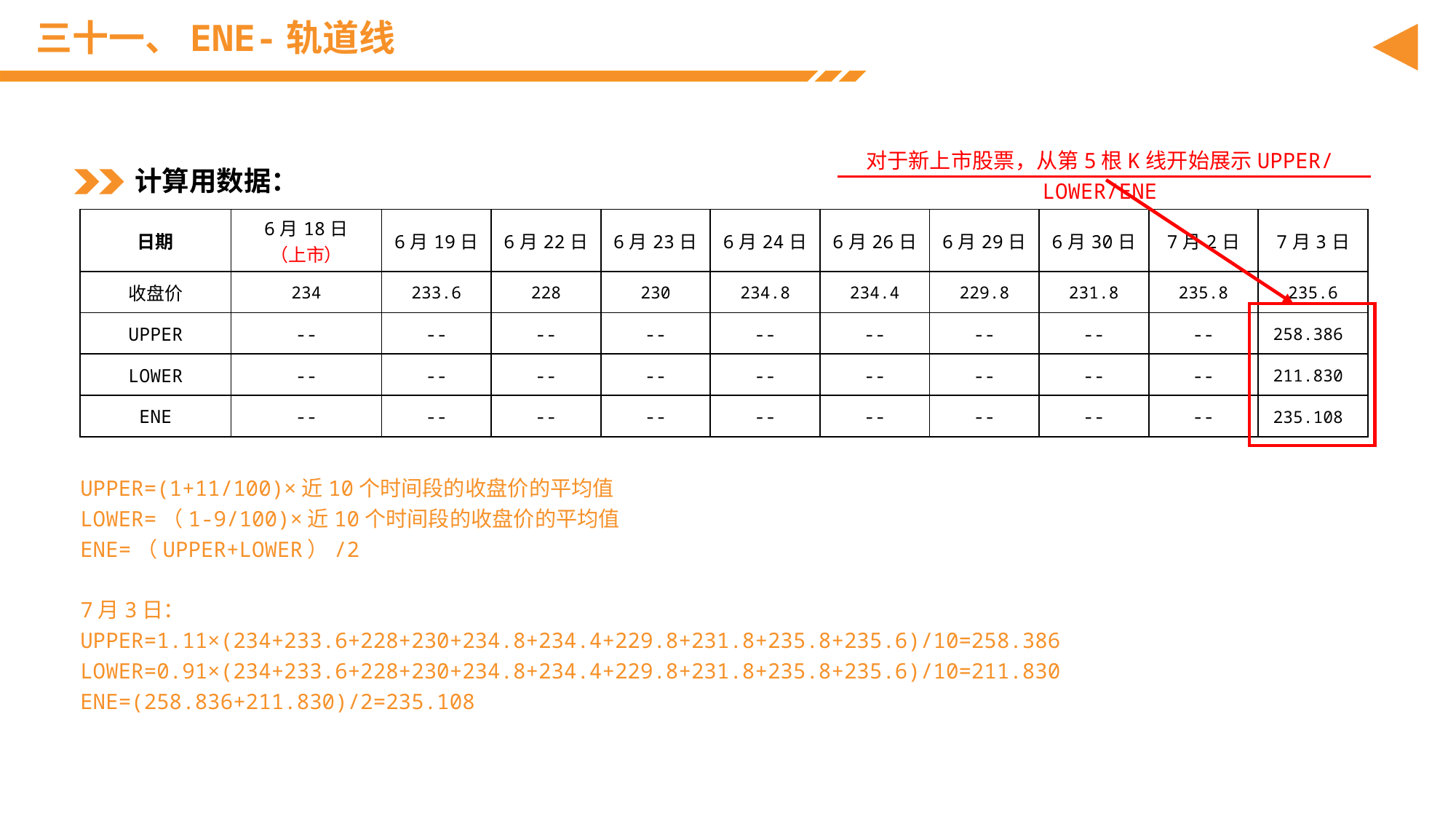

# 三十一、ENE-轨道线

对于新上市股票，从第5根K线开始展示UPPER/LOWER/ENE
计算用数据：

| 日期 | 6月18日 （上市） | 6月19日 | 6月22日 | 6月23日 | 6月24日 | 6月26日 | 6月29日 | 6月30日 | 7月2日 | 7月3日 |
| --- | --- | --- | --- | --- | --- | --- | --- | --- | --- | --- |
| 收盘价 | 234 | 233.6 | 228 | 230 | 234.8 | 234.4 | 229.8 | 231.8 | 235.8 | 235.6 |
| UPPER | -- | -- | -- | -- | -- | -- | -- | -- | -- | 258.386 |
| LOWER | -- | -- | -- | -- | -- | -- | -- | -- | -- | 211.830 |
| ENE | -- | -- | -- | -- | -- | -- | -- | -- | -- | 235.108 |

UPPER=(1+11/100)×近10个时间段的收盘价的平均值
LOWER=（1-9/100)×近10个时间段的收盘价的平均值
ENE=（UPPER+LOWER）/2

7月3日：
UPPER=1.11×(234+233.6+228+230+234.8+234.4+229.8+231.8+235.8+235.6)/10=258.386
LOWER=0.91×(234+233.6+228+230+234.8+234.4+229.8+231.8+235.8+235.6)/10=211.830
ENE=(258.836+211.830)/2=235.108